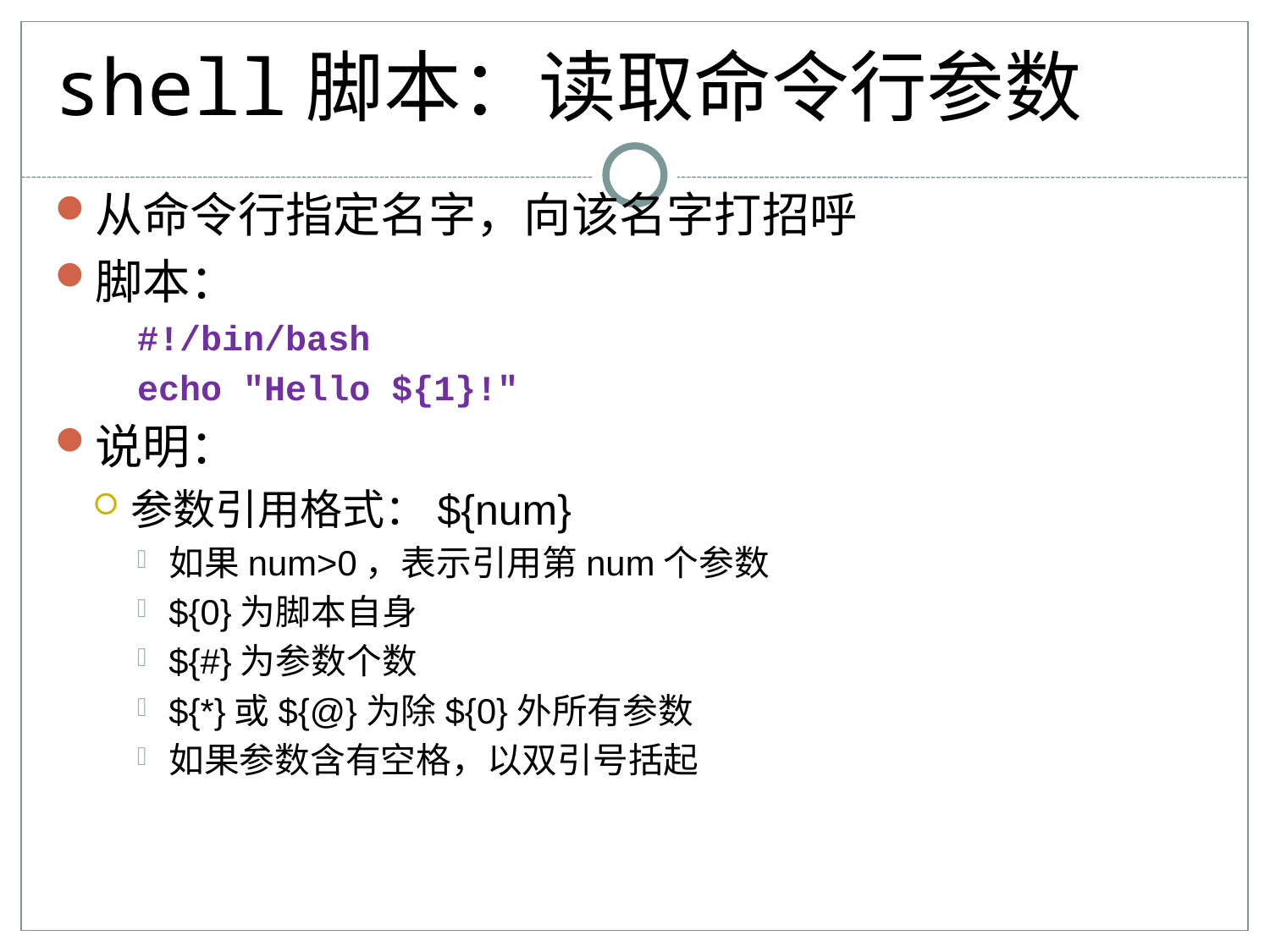

# shell脚本：读取命令行参数
从命令行指定名字，向该名字打招呼
脚本：
#!/bin/bash
echo "Hello ${1}!"
说明：
参数引用格式：${num}
如果num>0，表示引用第num个参数
${0}为脚本自身
${#}为参数个数
${*}或${@}为除${0}外所有参数
如果参数含有空格，以双引号括起